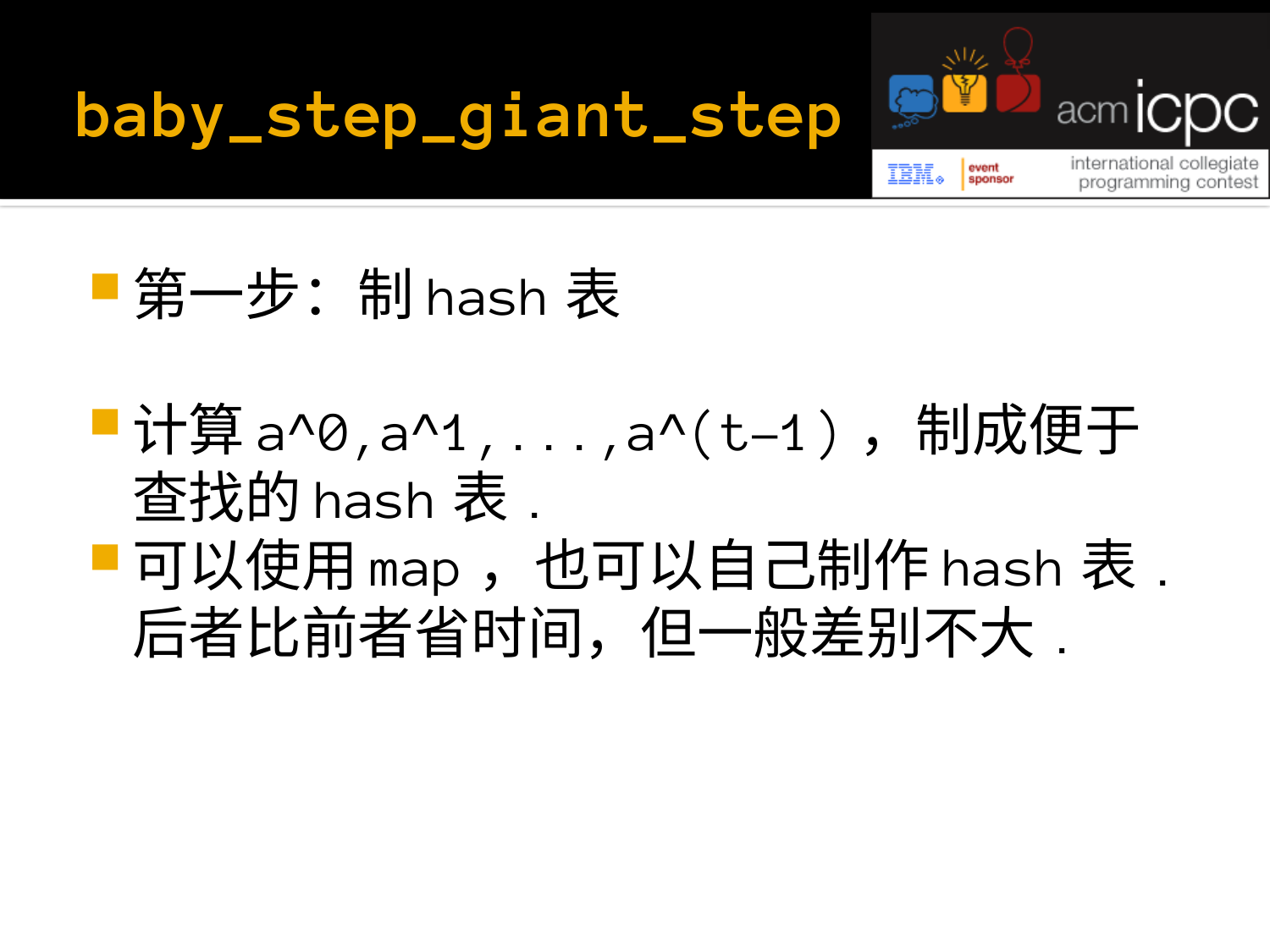

# baby_step_giant_step
第一步：制hash表

计算a^0,a^1,...,a^(t-1)，制成便于查找的hash表.
可以使用map，也可以自己制作hash表.后者比前者省时间，但一般差别不大.